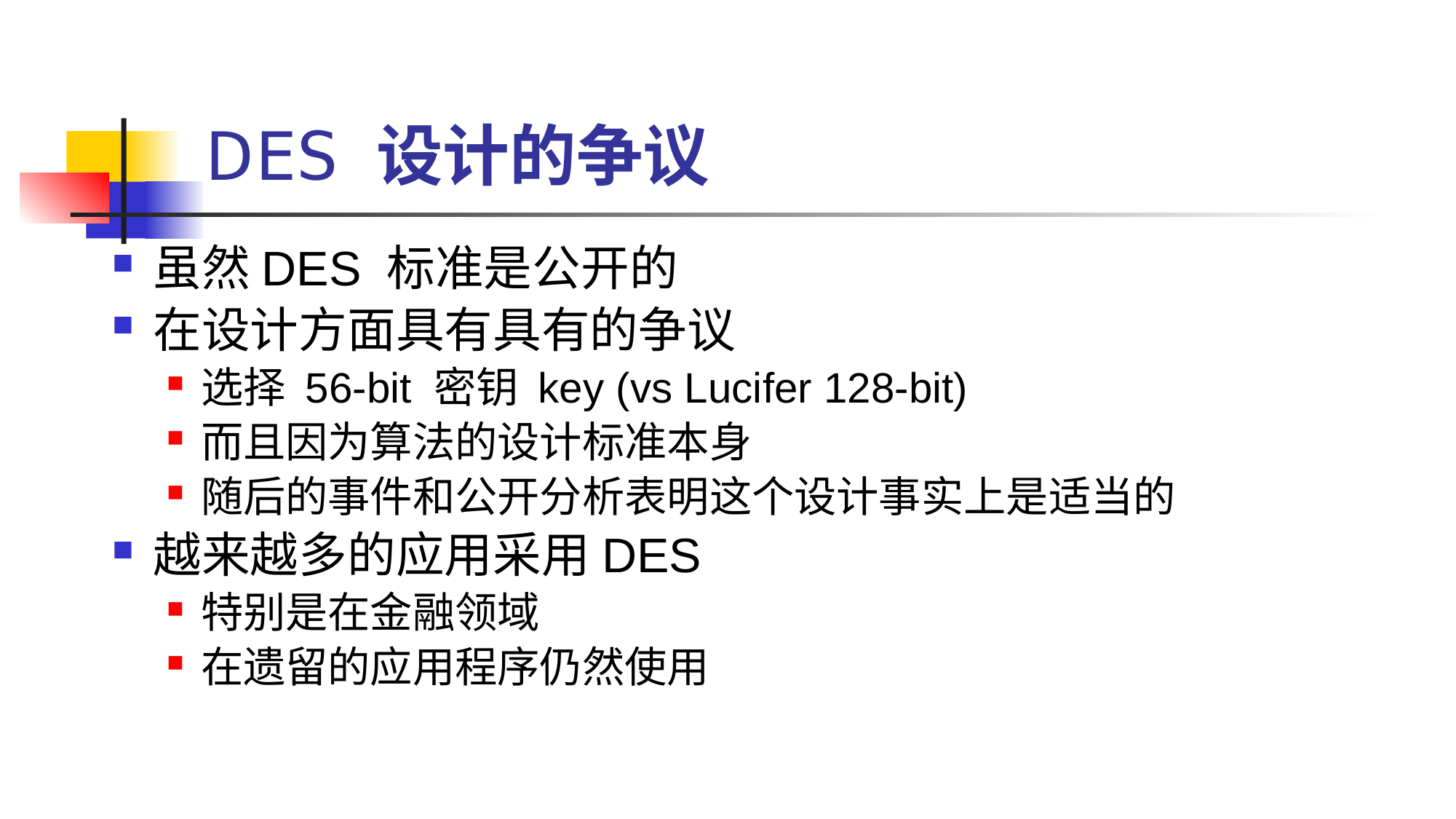

# DES 设计的争议
虽然DES 标准是公开的
在设计方面具有具有的争议
选择 56-bit 密钥 key (vs Lucifer 128-bit)
而且因为算法的设计标准本身
随后的事件和公开分析表明这个设计事实上是适当的
越来越多的应用采用DES
特别是在金融领域
在遗留的应用程序仍然使用